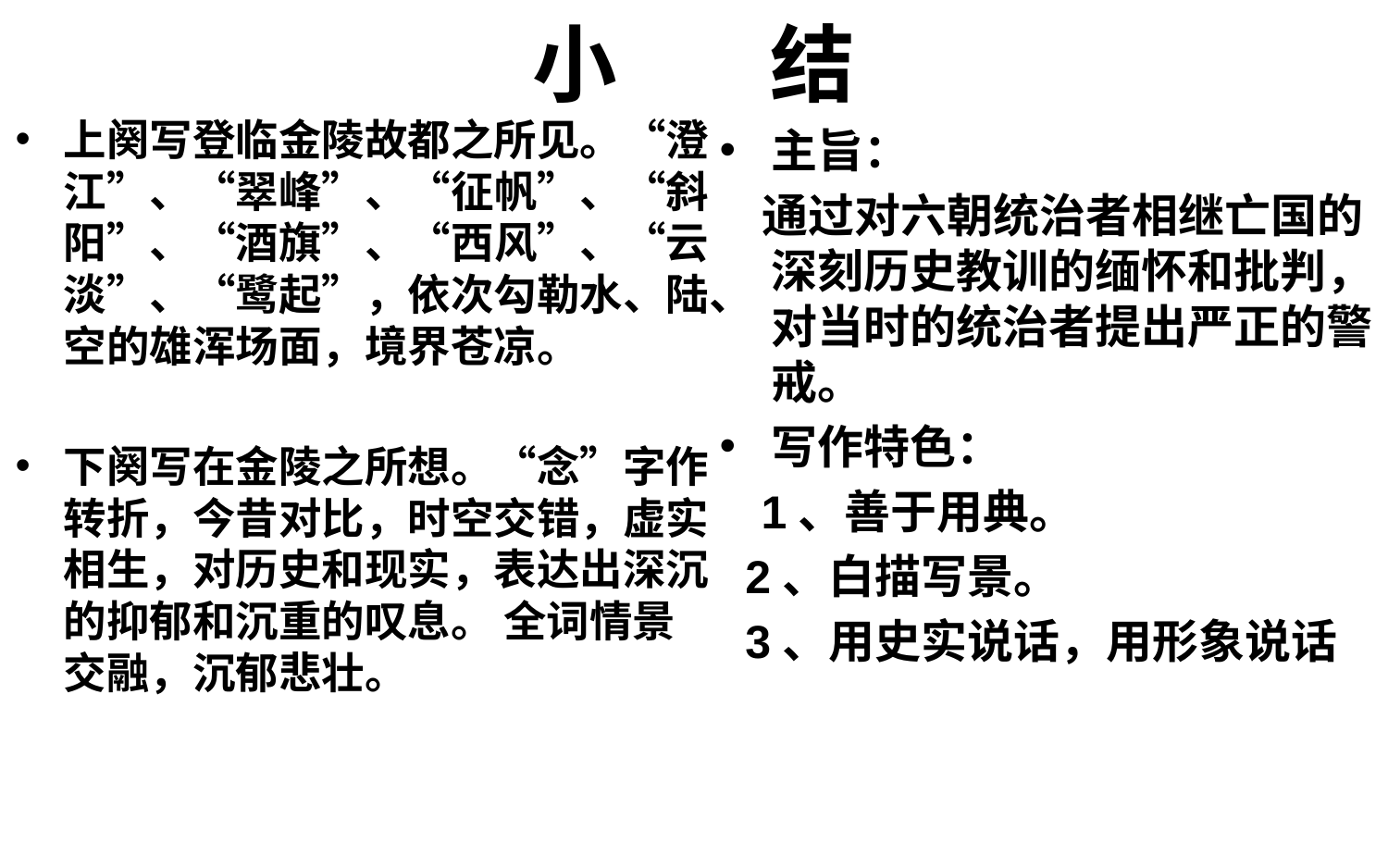

# 小        结

上阕写登临金陵故都之所见。“澄江”、“翠峰”、“征帆”、“斜阳”、“酒旗”、“西风”、“云淡”、“鹭起”，依次勾勒水、陆、空的雄浑场面，境界苍凉。

下阕写在金陵之所想。“念”字作转折，今昔对比，时空交错，虚实相生，对历史和现实，表达出深沉的抑郁和沉重的叹息。 全词情景交融，沉郁悲壮。
主旨：
   通过对六朝统治者相继亡国的深刻历史教训的缅怀和批判，对当时的统治者提出严正的警戒。
写作特色：
    1、善于用典。
  2、白描写景。
  3、用史实说话，用形象说话